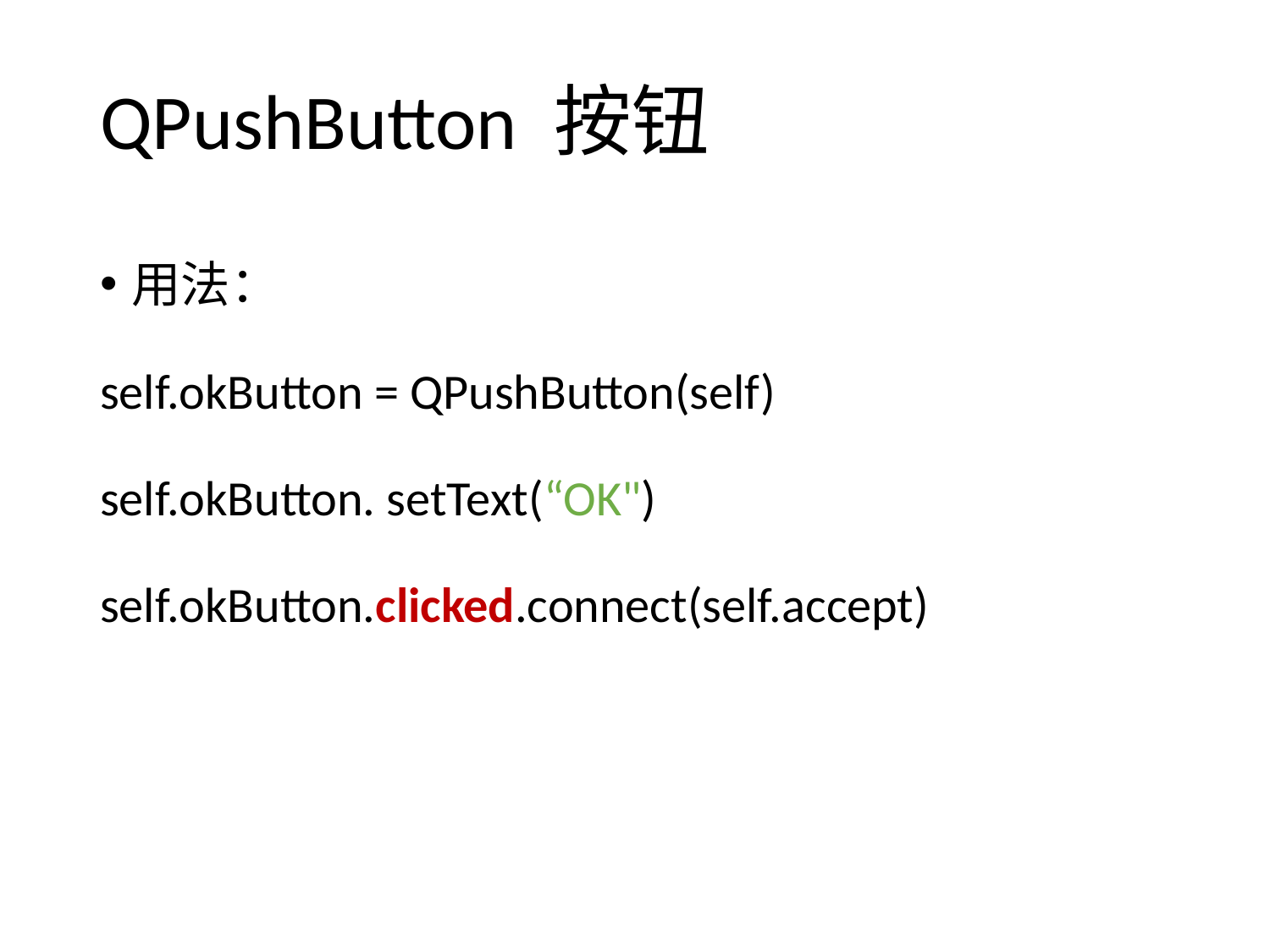

# QPushButton 按钮
用法：
self.okButton = QPushButton(self)
self.okButton. setText(“OK")
self.okButton.clicked.connect(self.accept)